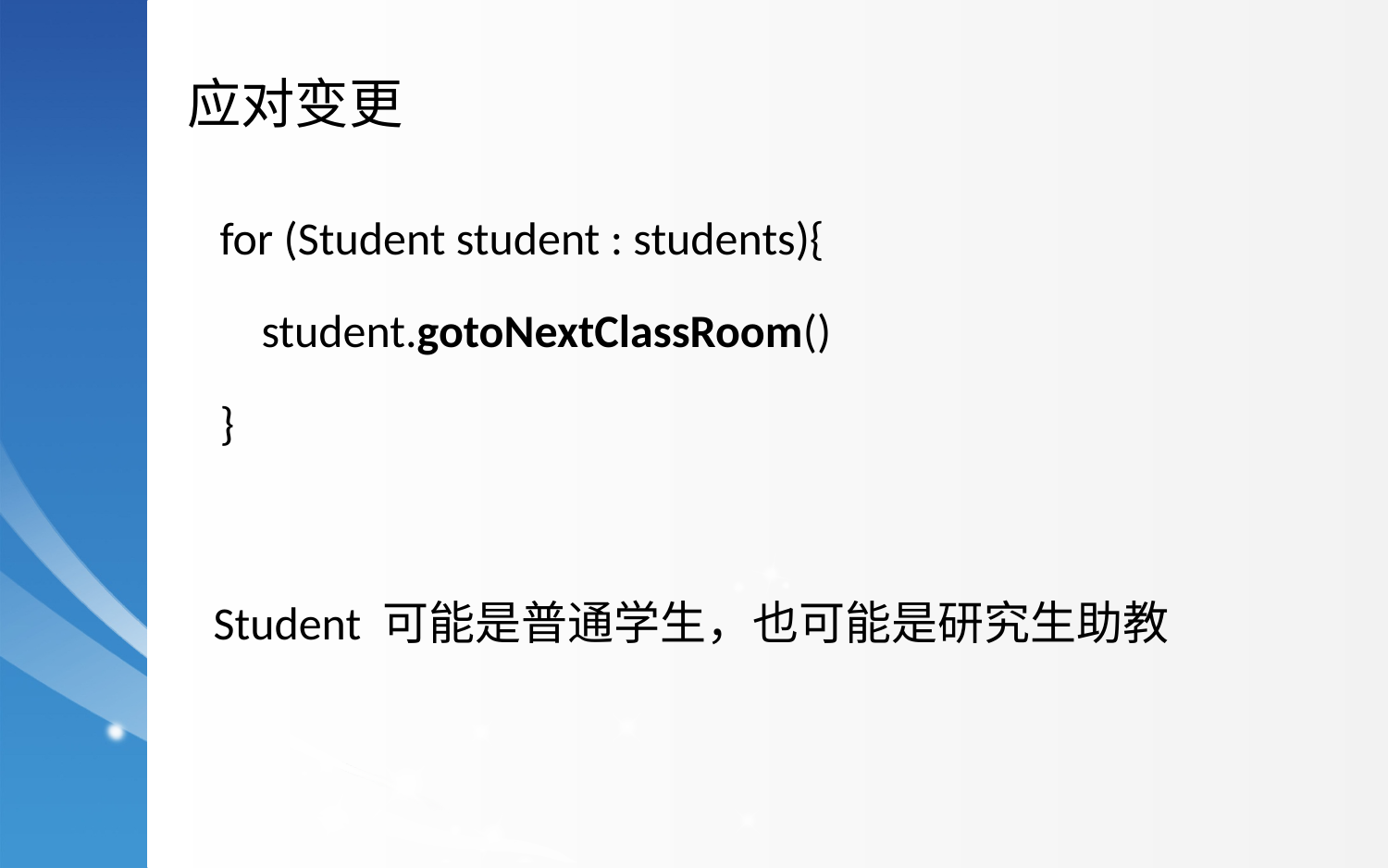

应对变更
for (Student student : students){
    student.gotoNextClassRoom()
}
Student 可能是普通学生，也可能是研究生助教